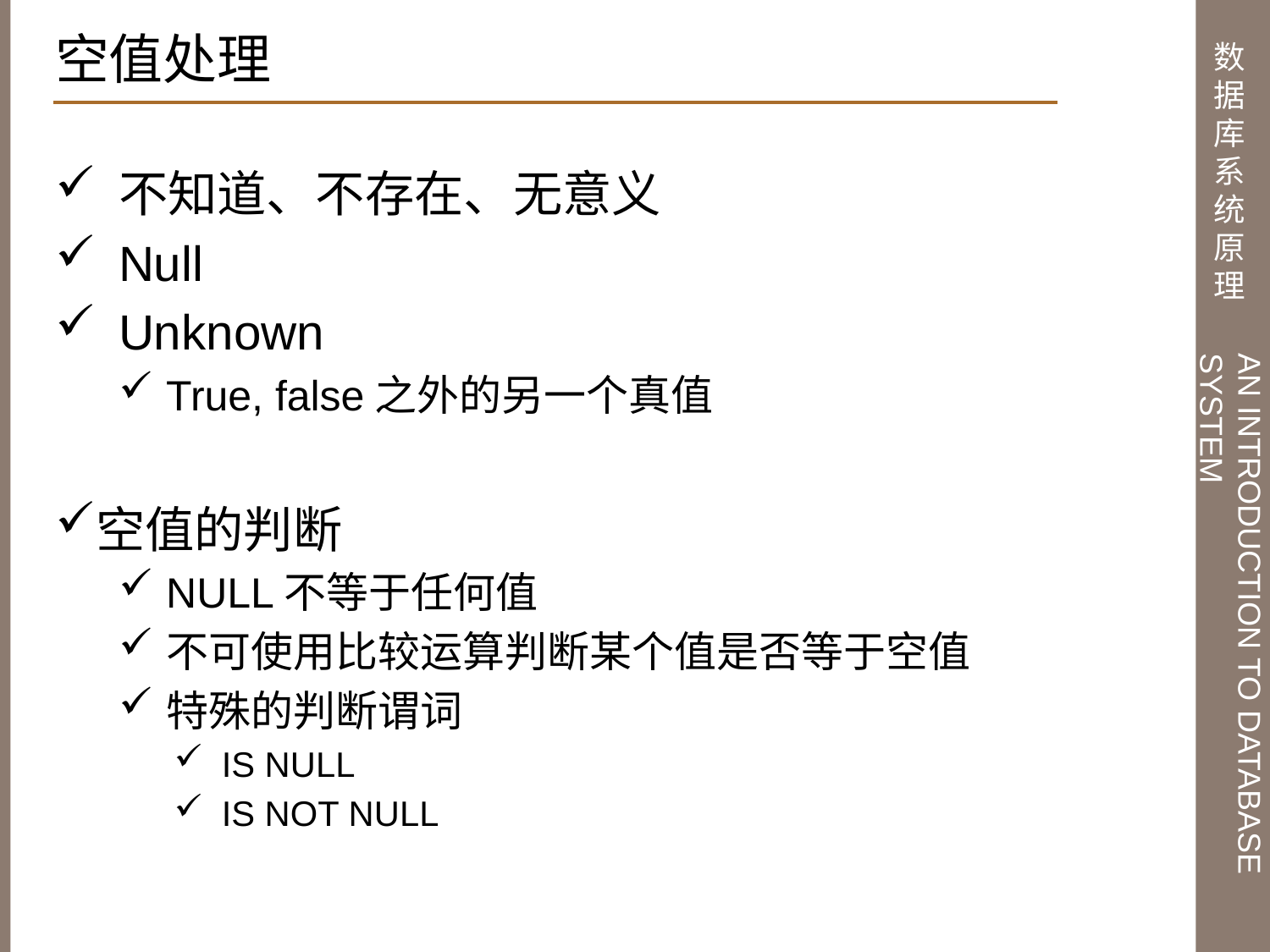

空值处理

不知道、不存在、无意义
Null
Unknown
True, false之外的另一个真值

空值的判断
NULL不等于任何值
不可使用比较运算判断某个值是否等于空值
特殊的判断谓词
IS NULL
IS NOT NULL